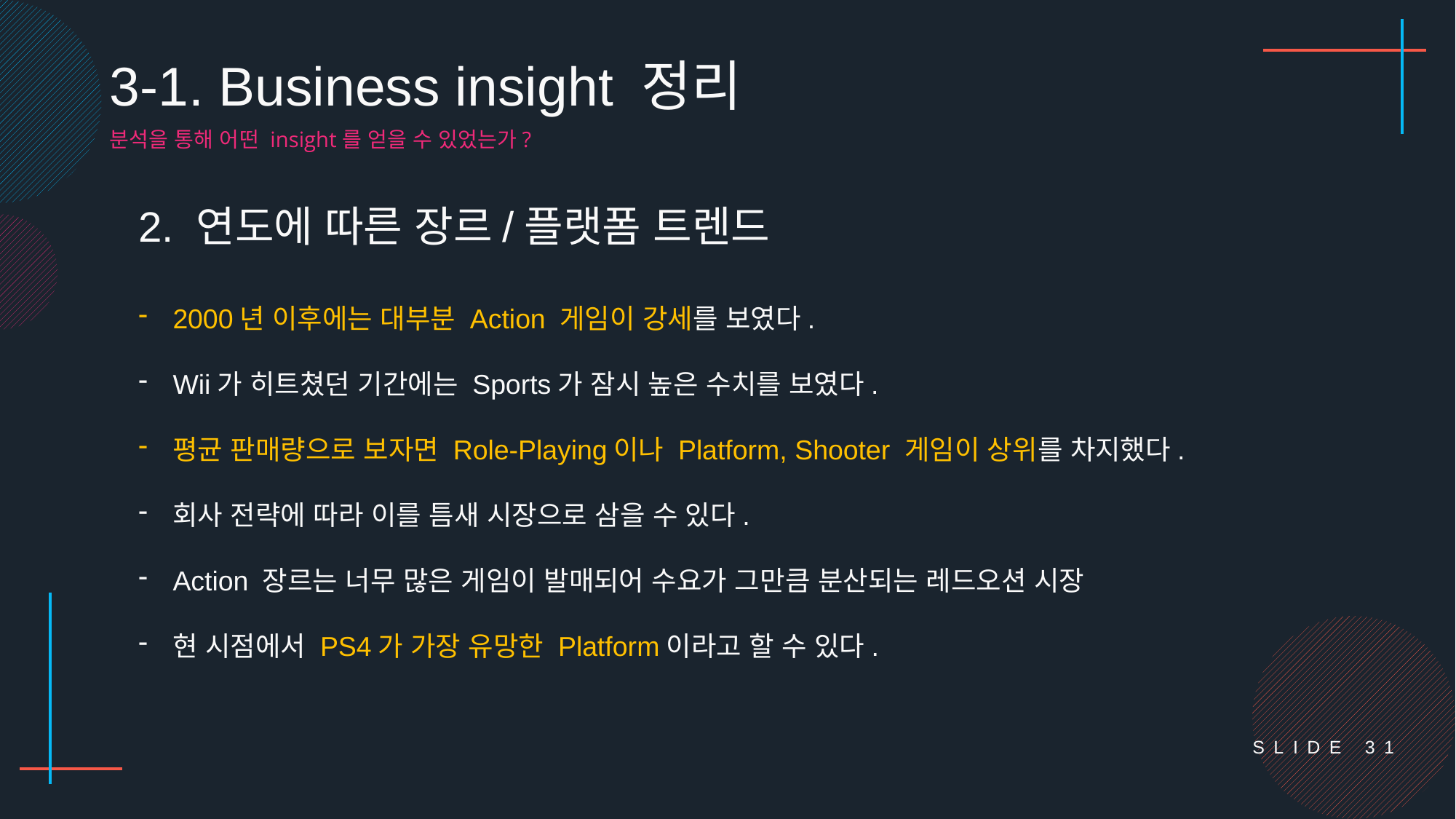

3-1. Business insight 정리
분석을 통해 어떤 insight를 얻을 수 있었는가?
2. 연도에 따른 장르/플랫폼 트렌드

2000년 이후에는 대부분 Action 게임이 강세를 보였다.

Wii가 히트쳤던 기간에는 Sports가 잠시 높은 수치를 보였다.

평균 판매량으로 보자면 Role-Playing이나 Platform, Shooter 게임이 상위를 차지했다.

회사 전략에 따라 이를 틈새 시장으로 삼을 수 있다.

Action 장르는 너무 많은 게임이 발매되어 수요가 그만큼 분산되는 레드오션 시장

현 시점에서 PS4가 가장 유망한 Platform이라고 할 수 있다.